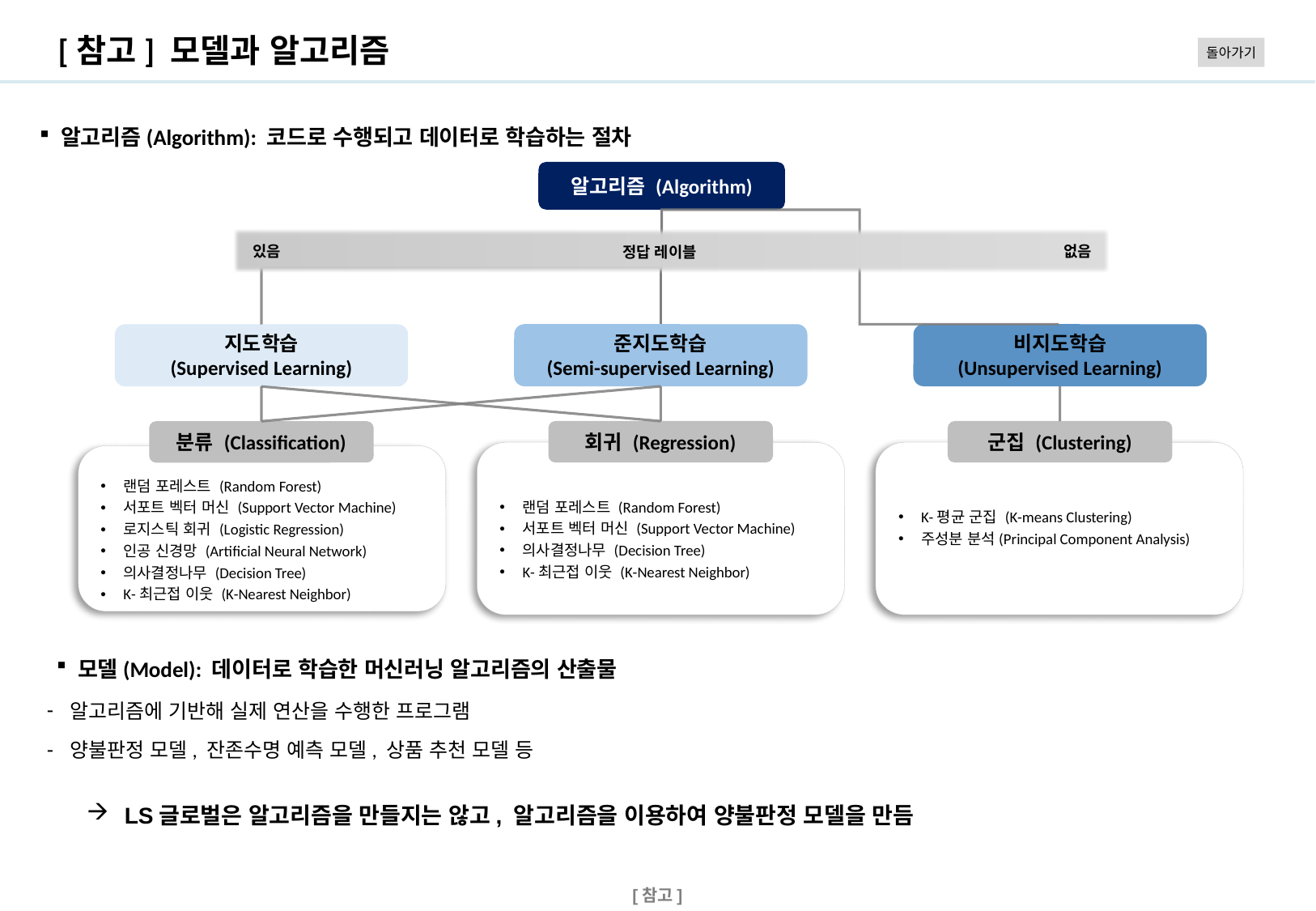

# [참고] 모델과 알고리즘
돌아가기
 알고리즘(Algorithm): 코드로 수행되고 데이터로 학습하는 절차
알고리즘 (Algorithm)

없음
있음
정답 레이블
준지도학습
(Semi-supervised Learning)
비지도학습
(Unsupervised Learning)
지도학습
(Supervised Learning)
회귀 (Regression)
군집 (Clustering)
분류 (Classification)

랜덤 포레스트 (Random Forest)
서포트 벡터 머신 (Support Vector Machine)
로지스틱 회귀 (Logistic Regression)
인공 신경망 (Artificial Neural Network)
의사결정나무 (Decision Tree)
K-최근접 이웃 (K-Nearest Neighbor)

랜덤 포레스트 (Random Forest)
서포트 벡터 머신 (Support Vector Machine)
의사결정나무 (Decision Tree)
K-최근접 이웃 (K-Nearest Neighbor)
K-평균 군집 (K-means Clustering)
주성분 분석(Principal Component Analysis)
 모델(Model): 데이터로 학습한 머신러닝 알고리즘의 산출물
알고리즘에 기반해 실제 연산을 수행한 프로그램
양불판정 모델, 잔존수명 예측 모델, 상품 추천 모델 등
LS글로벌은 알고리즘을 만들지는 않고, 알고리즘을 이용하여 양불판정 모델을 만듬